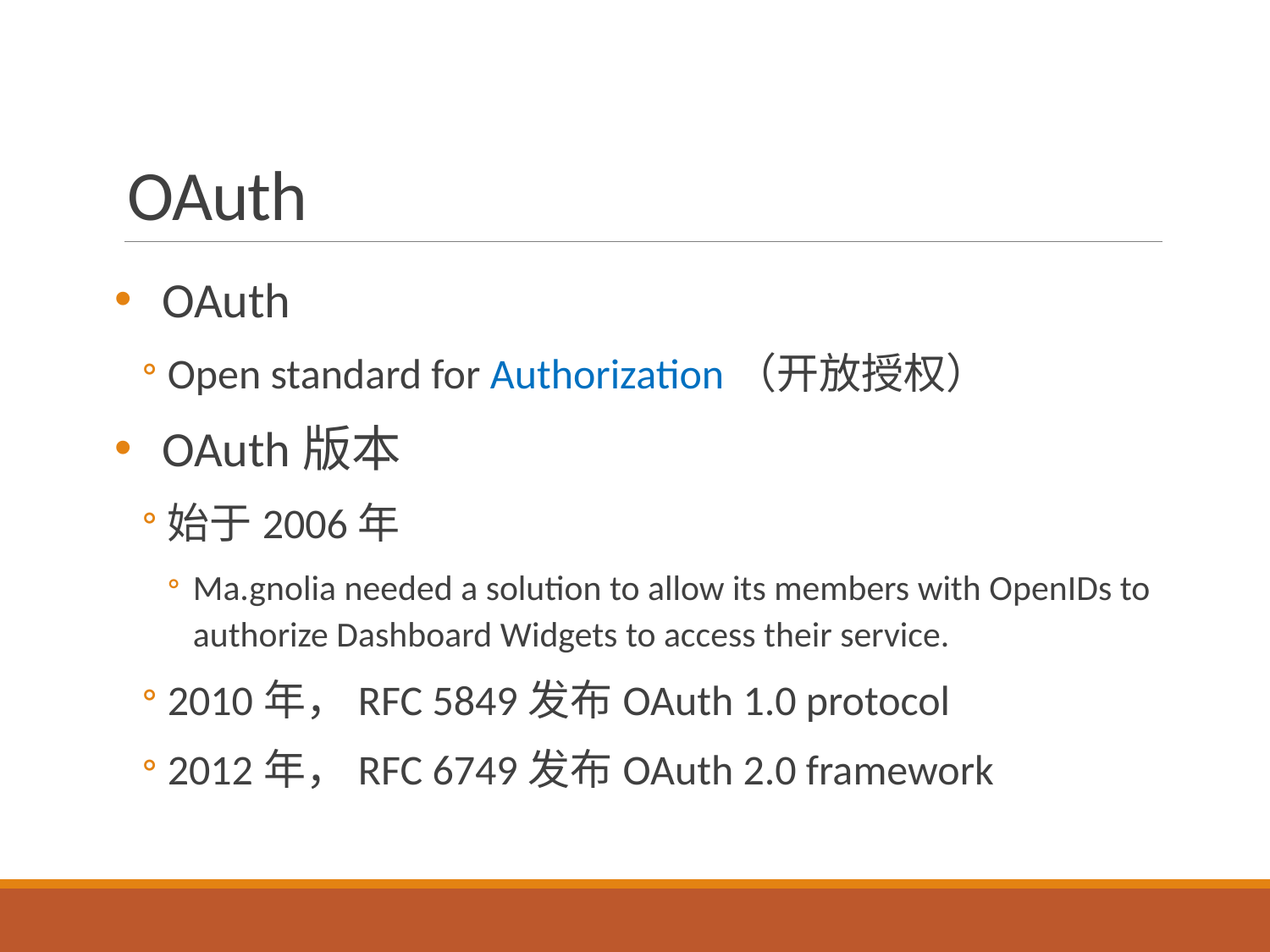

# OAuth
OAuth
Open standard for Authorization（开放授权）
OAuth版本
始于2006年
Ma.gnolia needed a solution to allow its members with OpenIDs to authorize Dashboard Widgets to access their service.
2010年，RFC 5849发布OAuth 1.0 protocol
2012年，RFC 6749发布OAuth 2.0 framework